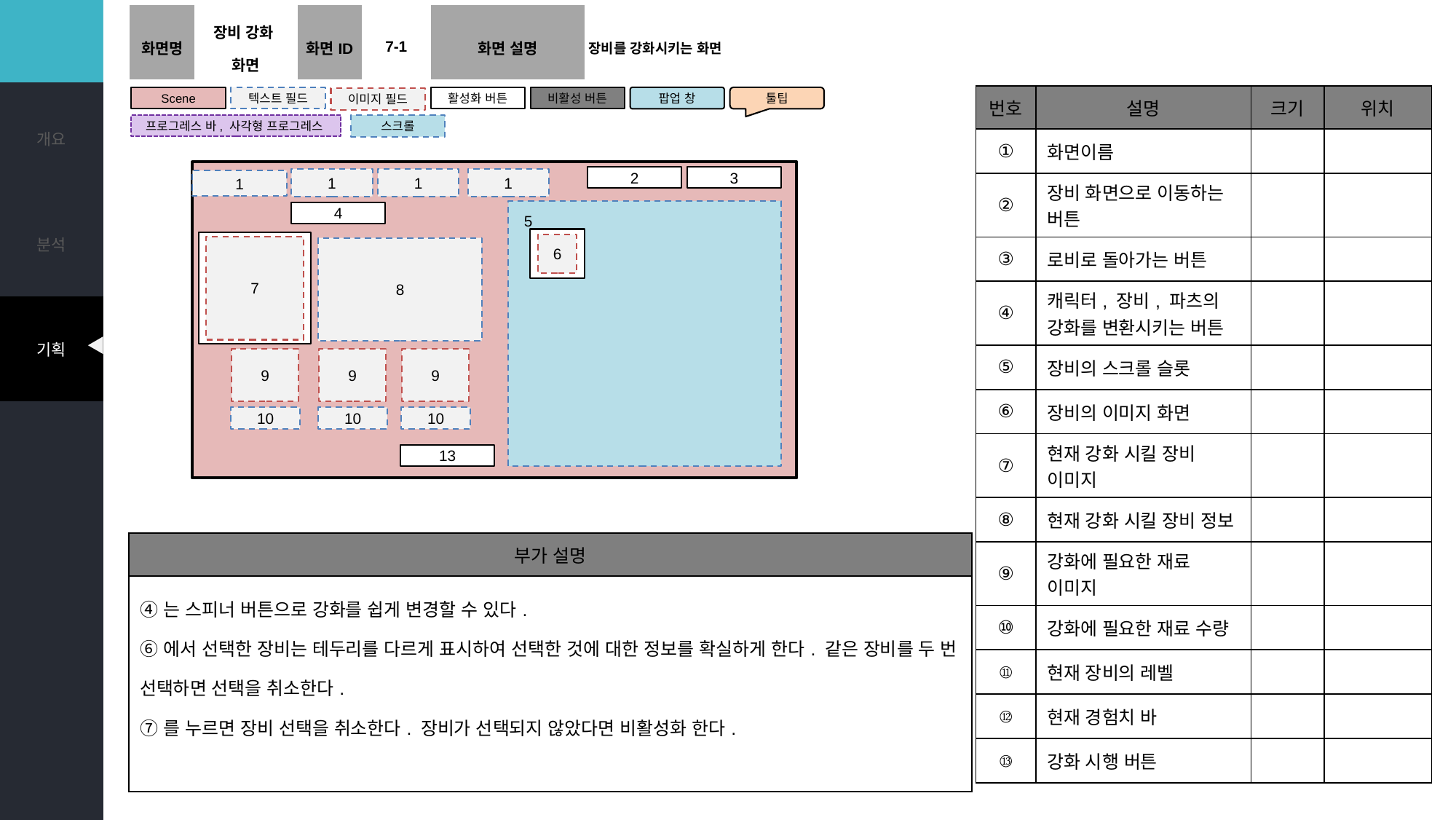

# 강화 화면 (장비)
| 화면명 | 장비 강화 화면 | 화면ID | 7-1 | 화면 설명 | 장비를 강화시키는 화면 |
| --- | --- | --- | --- | --- | --- |
| 번호 | 설명 | 크기 | 위치 |
| --- | --- | --- | --- |
| ① | 화면이름 |  |  |
| ② | 장비 화면으로 이동하는 버튼 |  |  |
| ③ | 로비로 돌아가는 버튼 |  |  |
| ④ | 캐릭터, 장비, 파츠의 강화를 변환시키는 버튼 |  |  |
| ⑤ | 장비의 스크롤 슬롯 |  |  |
| ⑥ | 장비의 이미지 화면 |  |  |
| ⑦ | 현재 강화 시킬 장비 이미지 |  |  |
| ⑧ | 현재 강화 시킬 장비 정보 |  |  |
| ⑨ | 강화에 필요한 재료 이미지 |  |  |
| ⑩ | 강화에 필요한 재료 수량 |  |  |
| ⑪ | 현재 장비의 레벨 |  |  |
| ⑫ | 현재 경험치 바 |  |  |
| ⑬ | 강화 시행 버튼 |  |  |
Scene
텍스트 필드
팝업 창
활성화 버튼
비활성 버튼
툴팁
이미지 필드
프로그레스 바, 사각형 프로그레스
스크롤

2
3
1
1
1
1

4
5
2
6

7
8
9
10
9
10
9
10
13
| 부가 설명 |
| --- |
| ④는 스피너 버튼으로 강화를 쉽게 변경할 수 있다. ⑥에서 선택한 장비는 테두리를 다르게 표시하여 선택한 것에 대한 정보를 확실하게 한다. 같은 장비를 두 번 선택하면 선택을 취소한다. ⑦를 누르면 장비 선택을 취소한다. 장비가 선택되지 않았다면 비활성화 한다. |